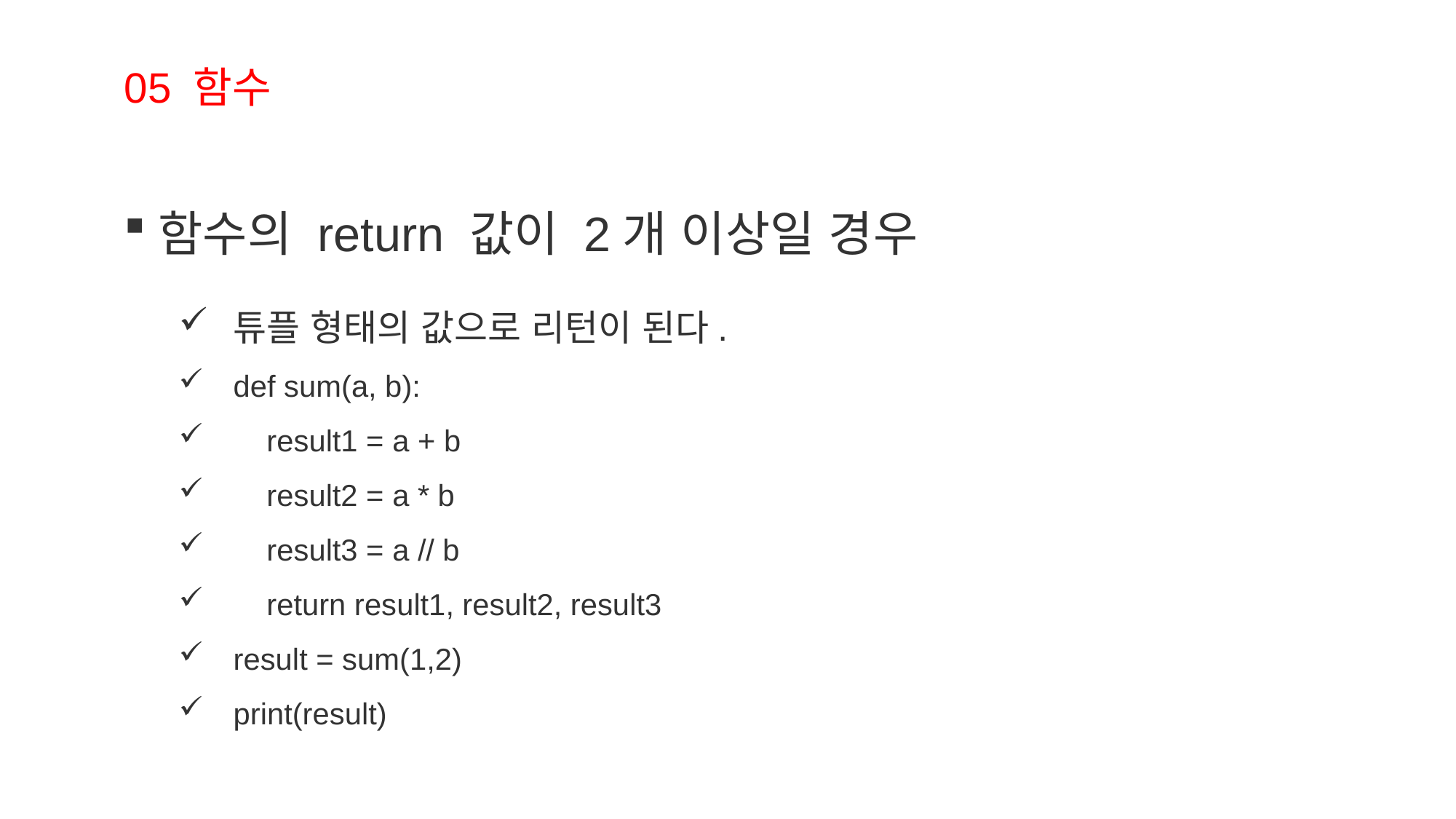

05 함수
함수의 return 값이 2개 이상일 경우
튜플 형태의 값으로 리턴이 된다.
def sum(a, b):
    result1 = a + b
    result2 = a * b
    result3 = a // b
    return result1, result2, result3
result = sum(1,2)
print(result)